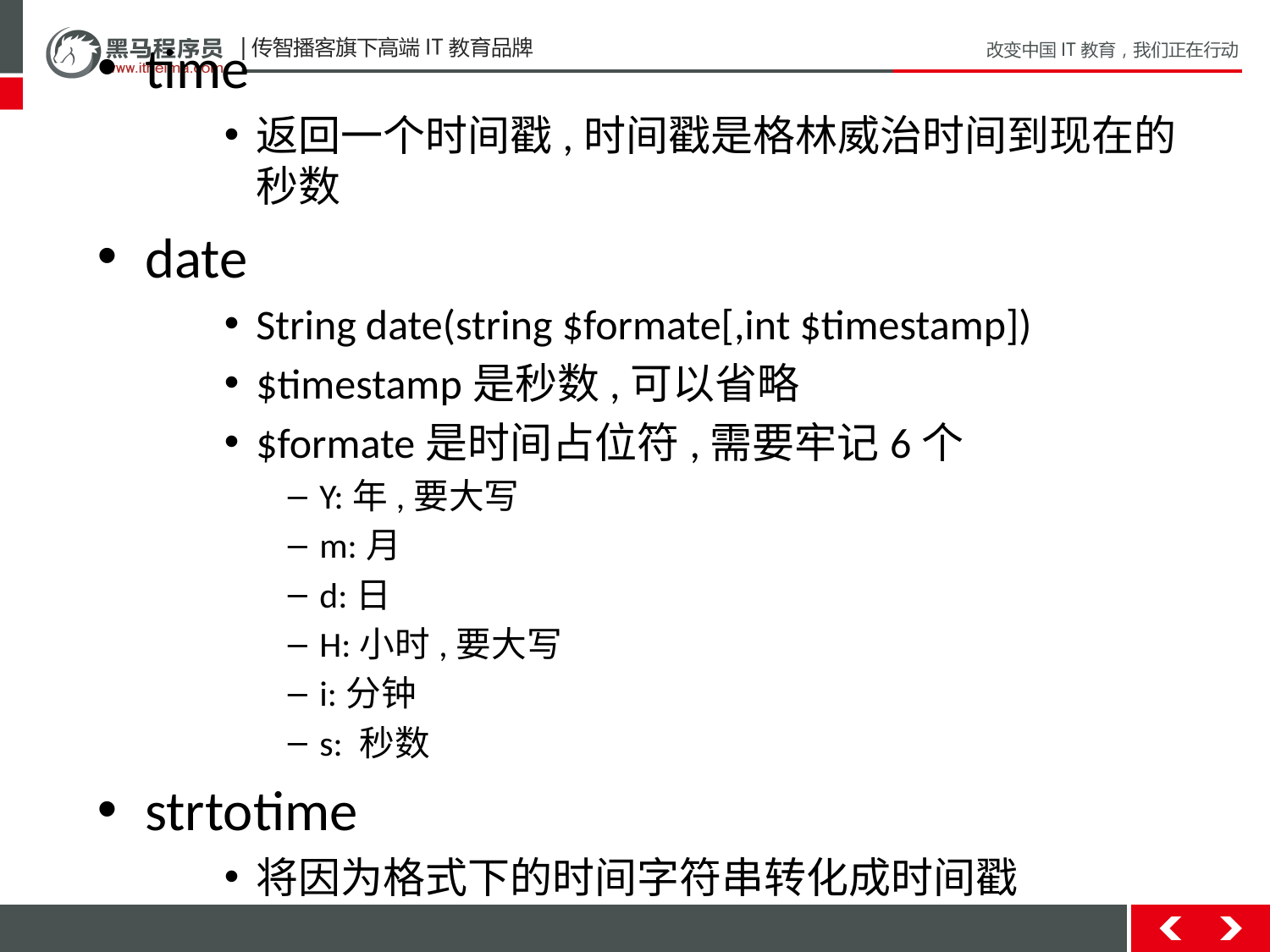

time
返回一个时间戳,时间戳是格林威治时间到现在的秒数
date
String date(string $formate[,int $timestamp])
$timestamp是秒数,可以省略
$formate是时间占位符,需要牢记6个
Y:年,要大写
m:月
d:日
H:小时,要大写
i:分钟
s: 秒数
strtotime
将因为格式下的时间字符串转化成时间戳